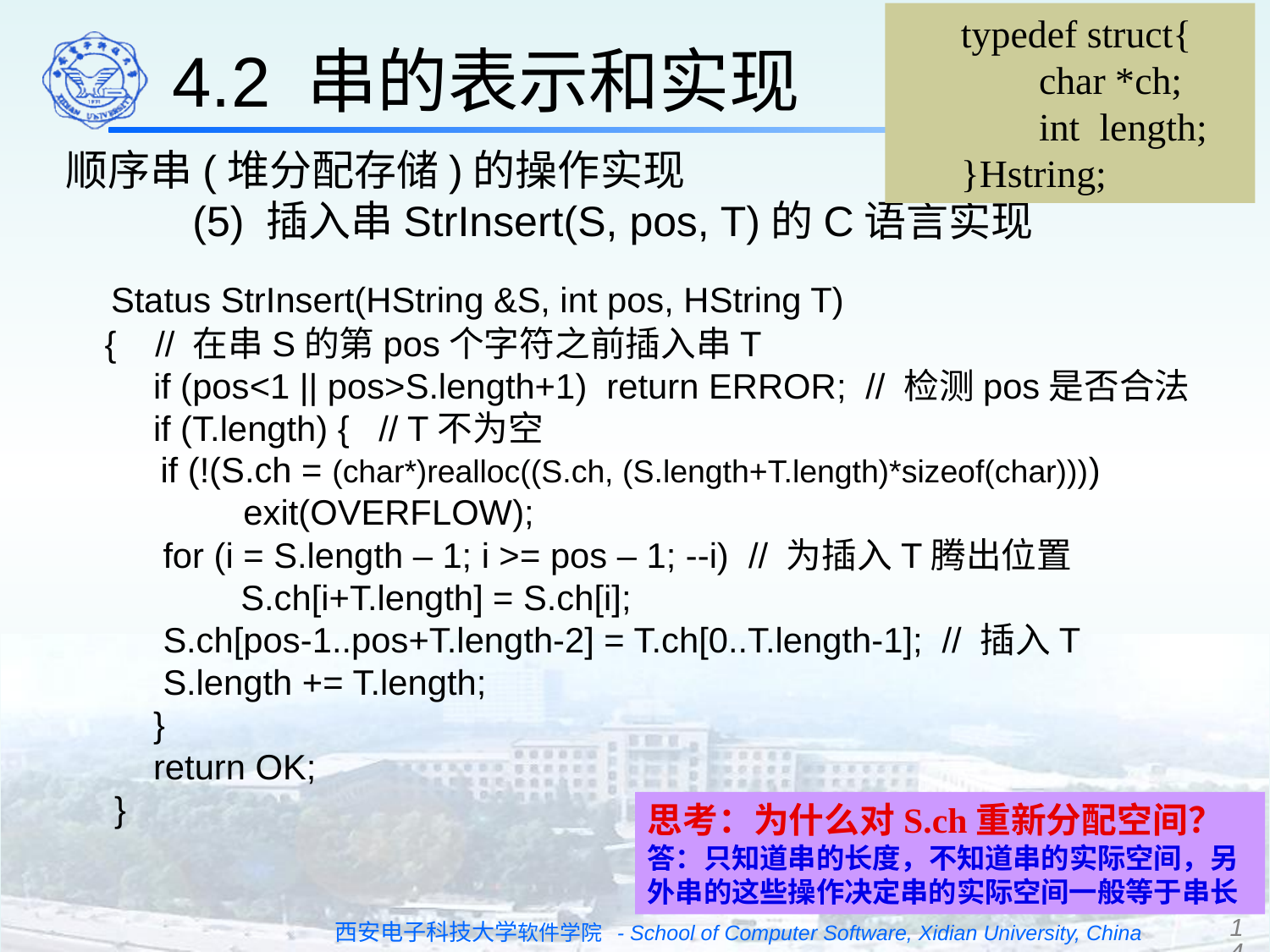

4.2 串的表示和实现
typedef struct{
        char *ch;
        int  length;
}Hstring;
顺序串(堆分配存储)的操作实现
	(5) 插入串StrInsert(S, pos, T)的C语言实现
    Status StrInsert(HString &S, int pos, HString T)
    {    // 在串S的第pos个字符之前插入串T
         if (pos<1 || pos>S.length+1)  return ERROR;  // 检测pos是否合法
         if (T.length) {   // T不为空
        if (!(S.ch = (char*)realloc((S.ch, (S.length+T.length)*sizeof(char))))
               exit(OVERFLOW);
          for (i = S.length – 1; i >= pos – 1; --i)  // 为插入T腾出位置
                  S.ch[i+T.length] = S.ch[i];
          S.ch[pos-1..pos+T.length-2] = T.ch[0..T.length-1];  // 插入T
          S.length += T.length;
         }
         return OK;
     }
思考：为什么对S.ch重新分配空间？
答：只知道串的长度，不知道串的实际空间，另外串的这些操作决定串的实际空间一般等于串长
14